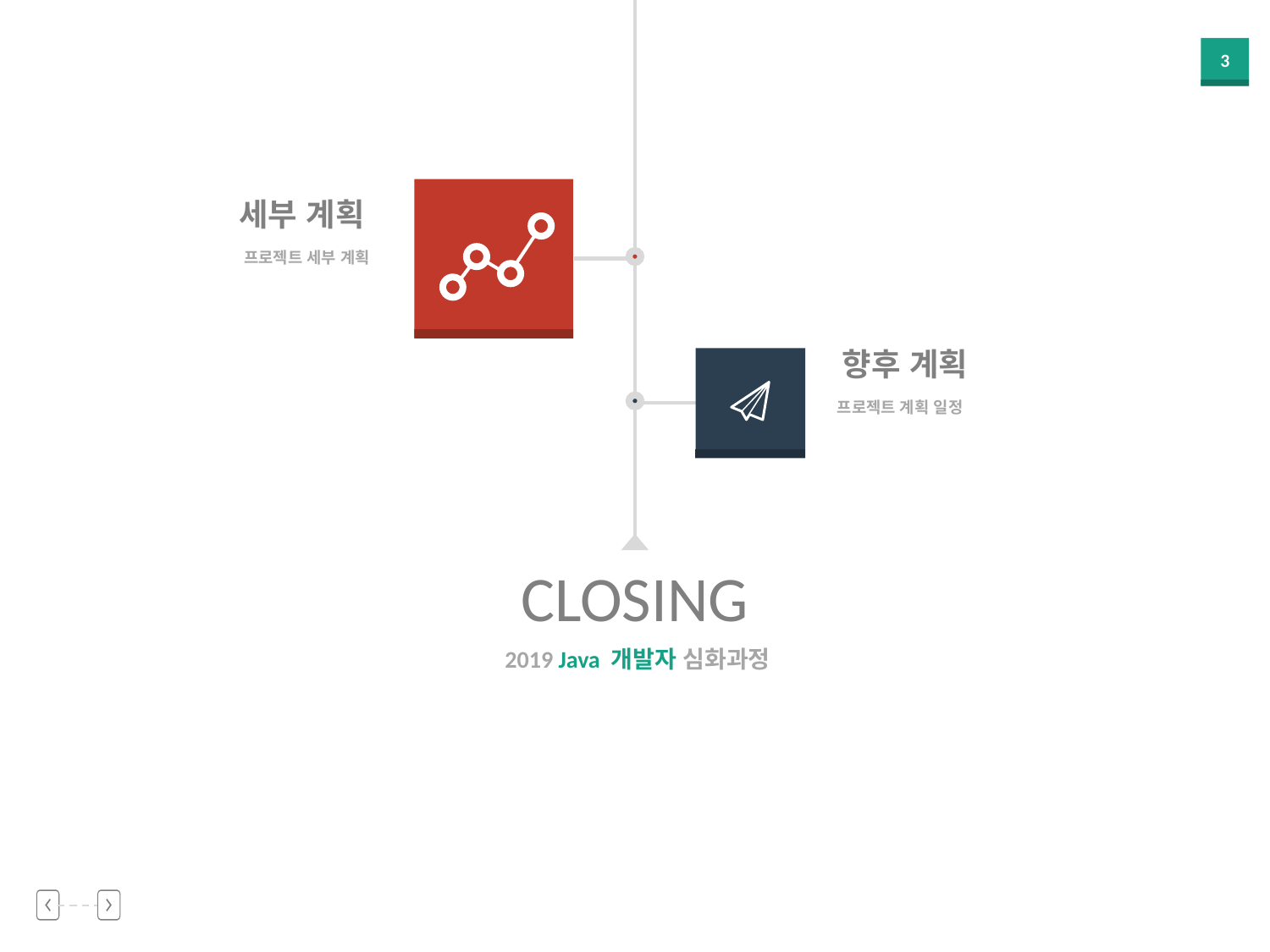

세부 계획

프로젝트 세부 계획

향후 계획

프로젝트 계획 일정

CLOSING
2019 Java 개발자 심화과정